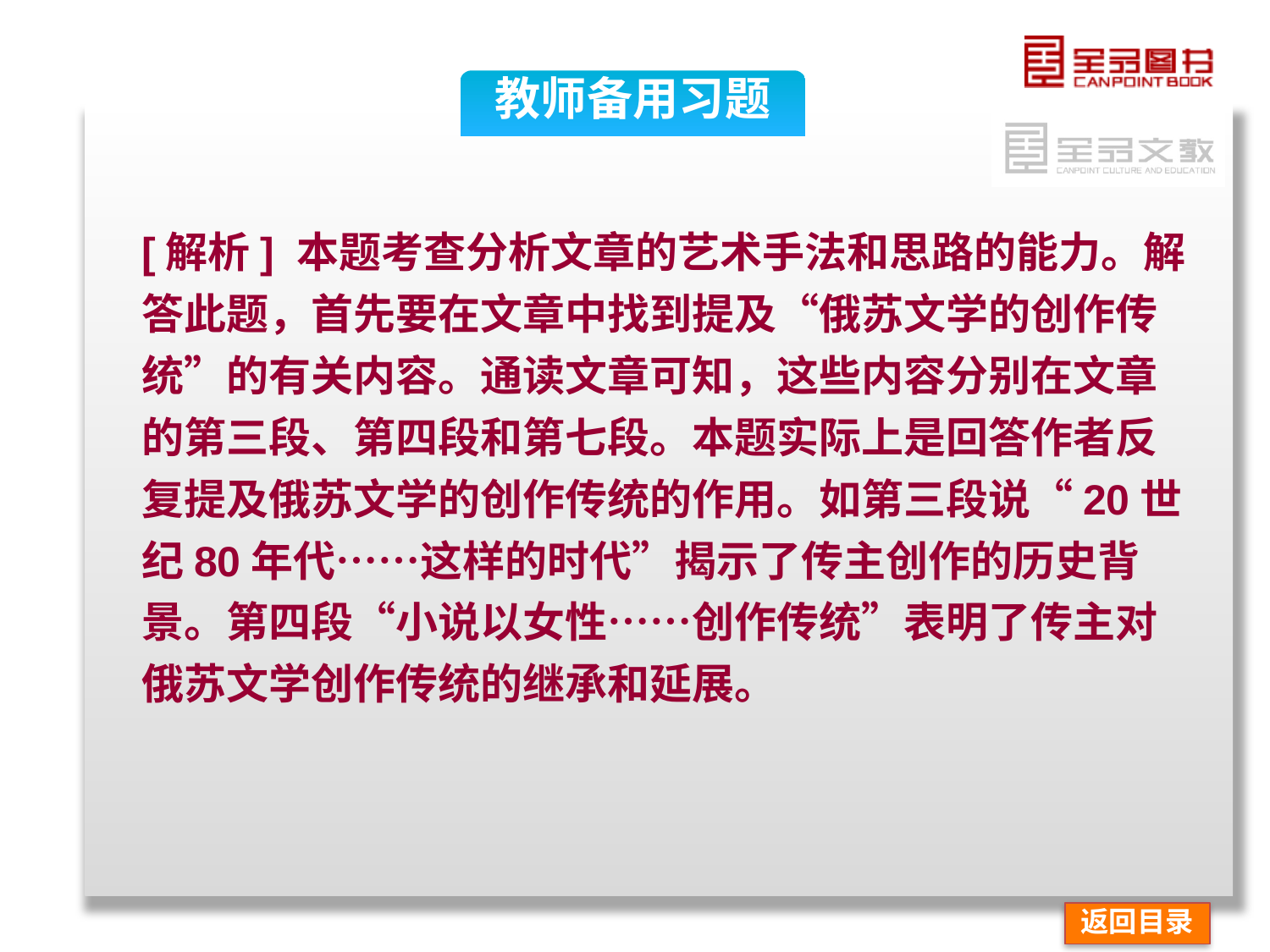

教师备用习题
[解析] 本题考查分析文章的艺术手法和思路的能力。解答此题，首先要在文章中找到提及“俄苏文学的创作传统”的有关内容。通读文章可知，这些内容分别在文章的第三段、第四段和第七段。本题实际上是回答作者反复提及俄苏文学的创作传统的作用。如第三段说“20世纪80年代……这样的时代”揭示了传主创作的历史背景。第四段“小说以女性……创作传统”表明了传主对俄苏文学创作传统的继承和延展。
返回目录